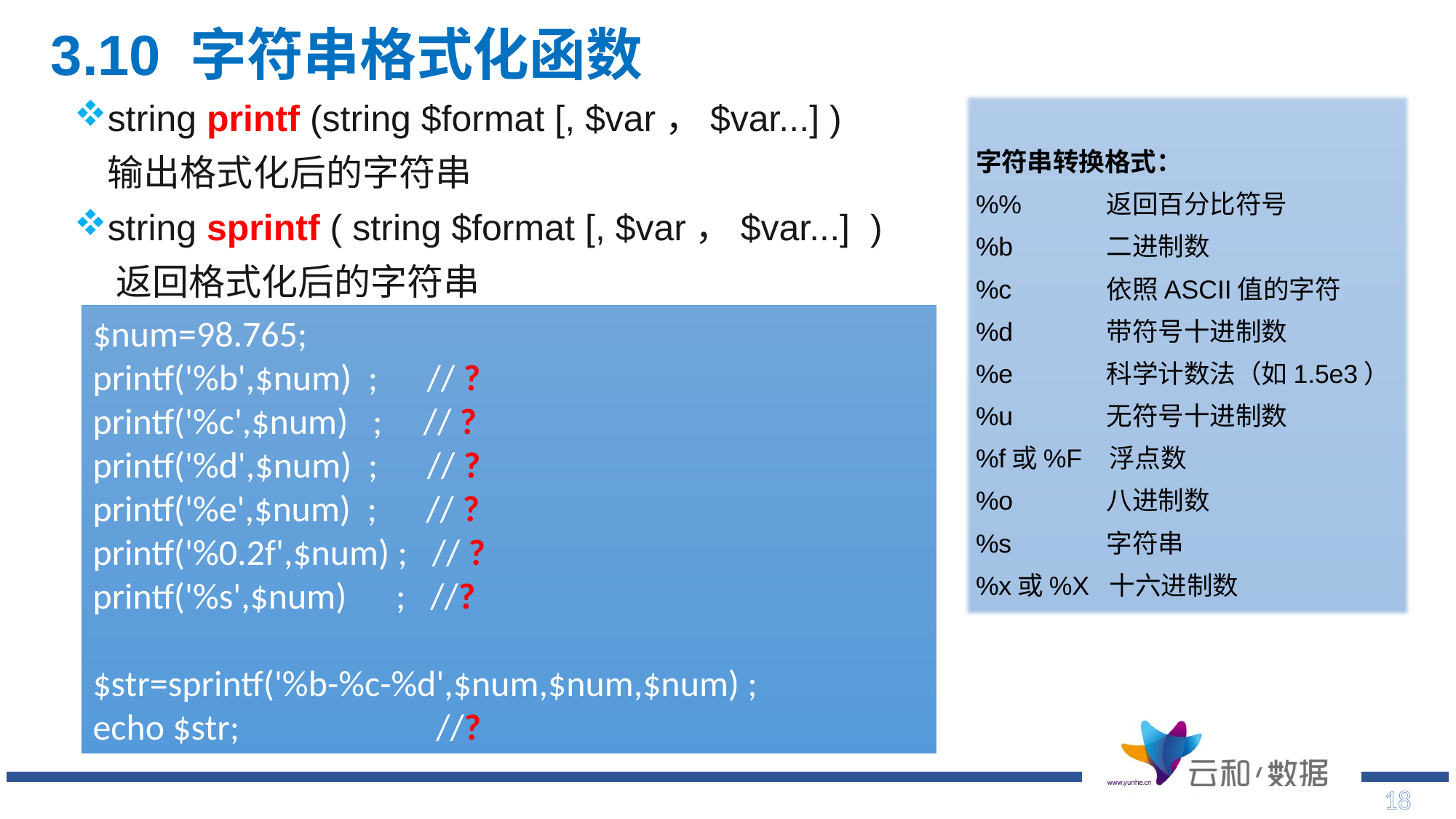

# 3.10 字符串格式化函数
string printf (string $format [, $var，$var...] )
   输出格式化后的字符串
string sprintf ( string $format [, $var，$var...]  )
    返回格式化后的字符串

字符串转换格式：
%%	   返回百分比符号
%b	   二进制数
%c	   依照ASCII值的字符
%d	   带符号十进制数
%e    	   科学计数法（如1.5e3）
%u	   无符号十进制数
%f或%F   浮点数
%o	   八进制数
%s	   字符串
%x或%X  十六进制数
$num=98.765;
printf('%b',$num)  ;      // ?
printf('%c',$num)   ;     // ?
printf('%d',$num)  ;      // ?
printf('%e',$num)  ;      // ?
printf('%0.2f',$num) ;   // ?
printf('%s',$num)      ;   //?

$str=sprintf('%b-%c-%d',$num,$num,$num) ;
echo $str;                        //?